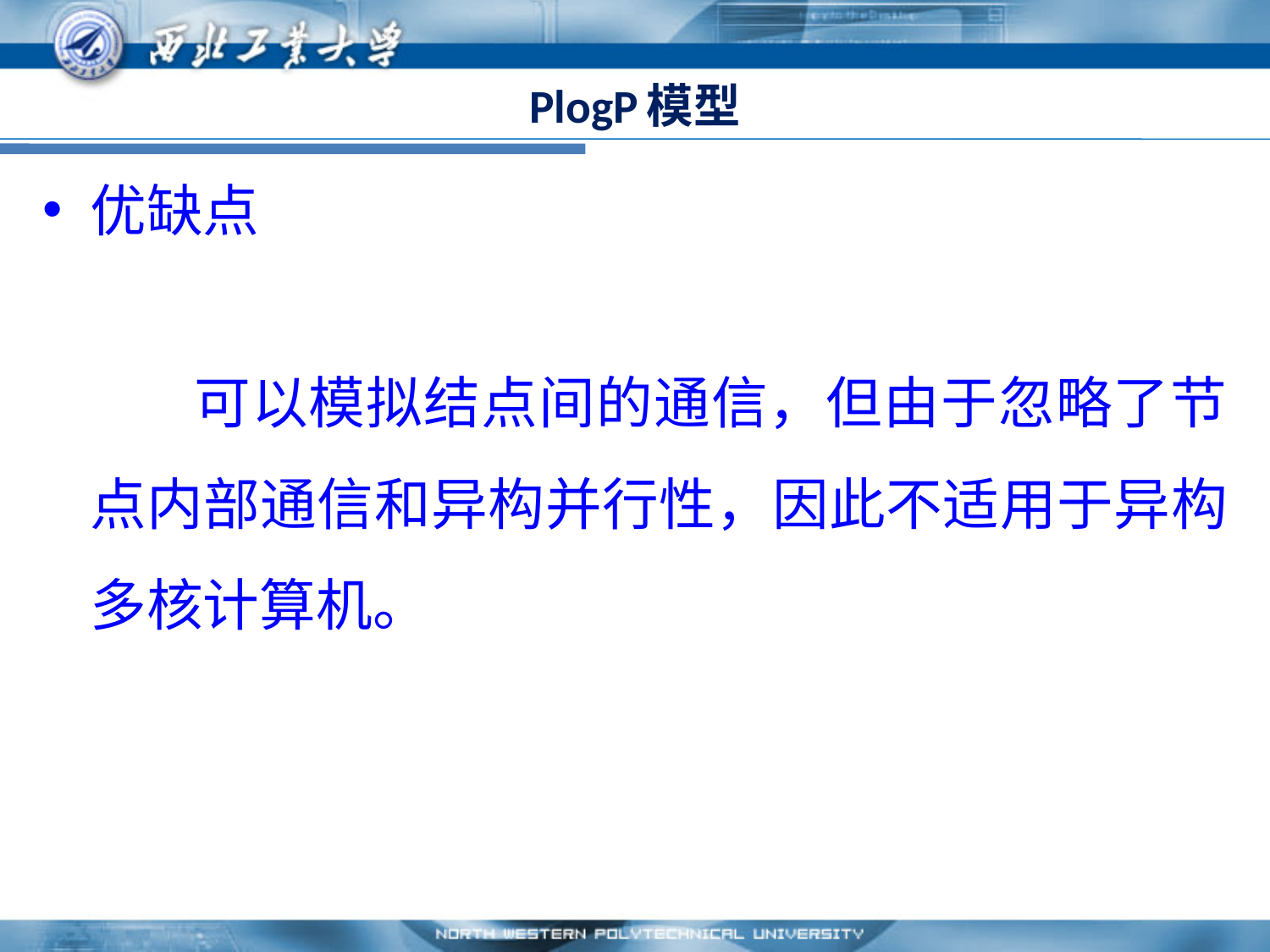

# PlogP模型
优缺点

          可以模拟结点间的通信，但由于忽略了节点内部通信和异构并行性，因此不适用于异构多核计算机。